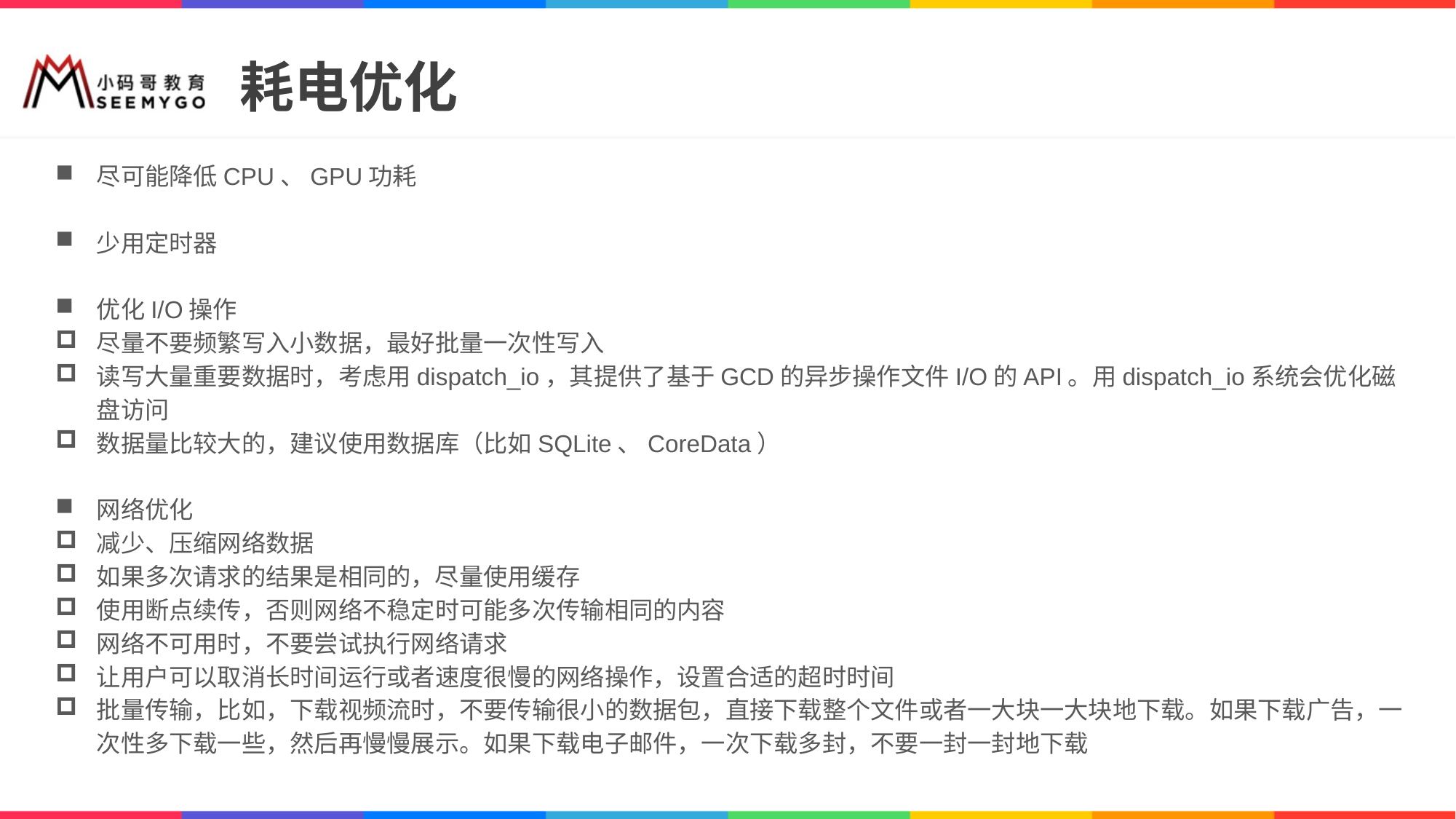

# 耗电优化
尽可能降低CPU、GPU功耗

少用定时器

优化I/O操作
尽量不要频繁写入小数据，最好批量一次性写入
读写大量重要数据时，考虑用dispatch_io，其提供了基于GCD的异步操作文件I/O的API。用dispatch_io系统会优化磁盘访问
数据量比较大的，建议使用数据库（比如SQLite、CoreData）

网络优化
减少、压缩网络数据
如果多次请求的结果是相同的，尽量使用缓存
使用断点续传，否则网络不稳定时可能多次传输相同的内容
网络不可用时，不要尝试执行网络请求
让用户可以取消长时间运行或者速度很慢的网络操作，设置合适的超时时间
批量传输，比如，下载视频流时，不要传输很小的数据包，直接下载整个文件或者一大块一大块地下载。如果下载广告，一次性多下载一些，然后再慢慢展示。如果下载电子邮件，一次下载多封，不要一封一封地下载